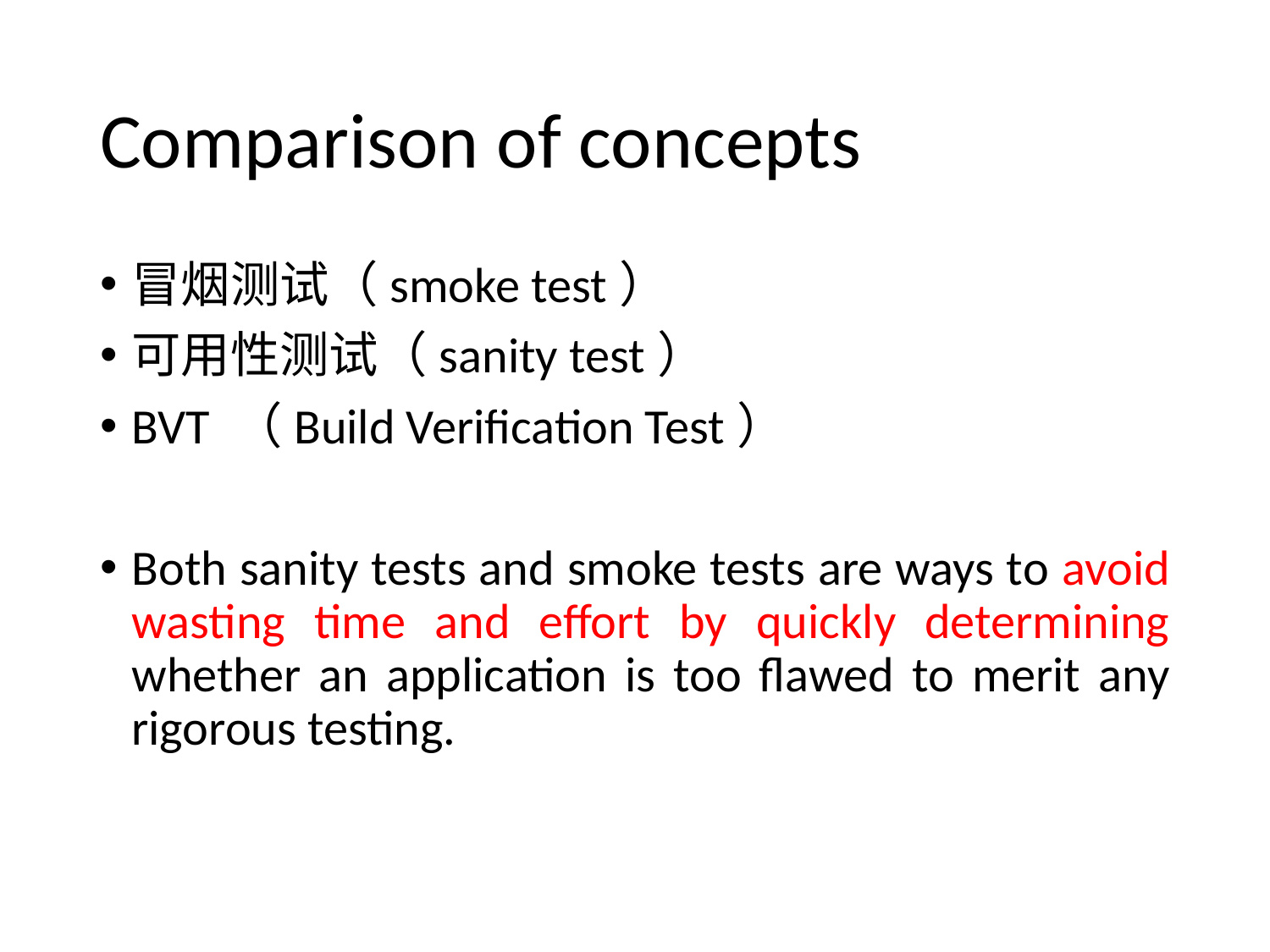

# Comparison of concepts
冒烟测试（smoke test）
可用性测试（sanity test）
BVT （Build Verification Test）

Both sanity tests and smoke tests are ways to avoid wasting time and effort by quickly determining whether an application is too flawed to merit any rigorous testing.